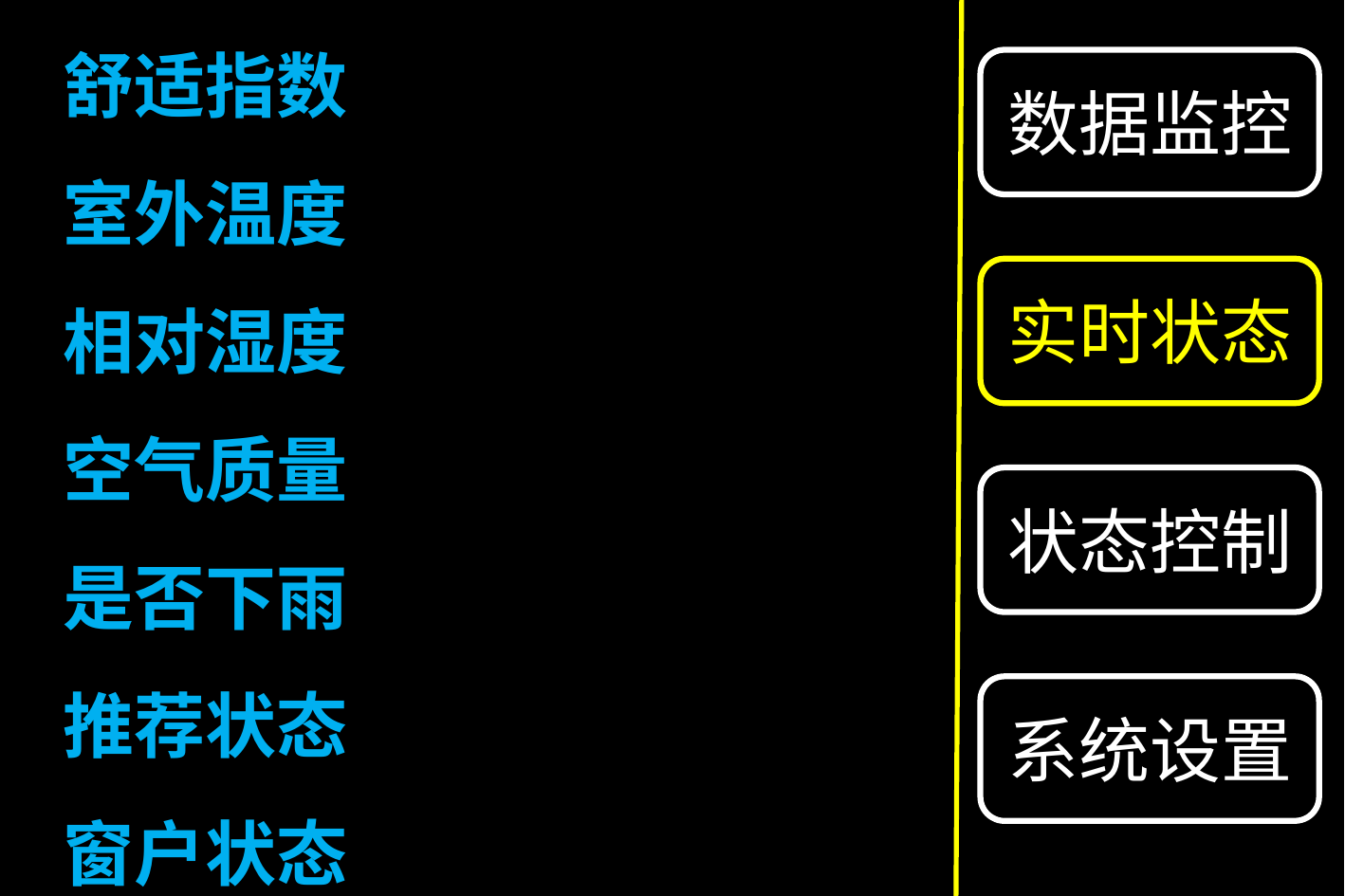

数据监控
实时状态
状态控制
系统设置
舒适指数
室外温度
相对湿度
空气质量
是否下雨
推荐状态
窗户状态